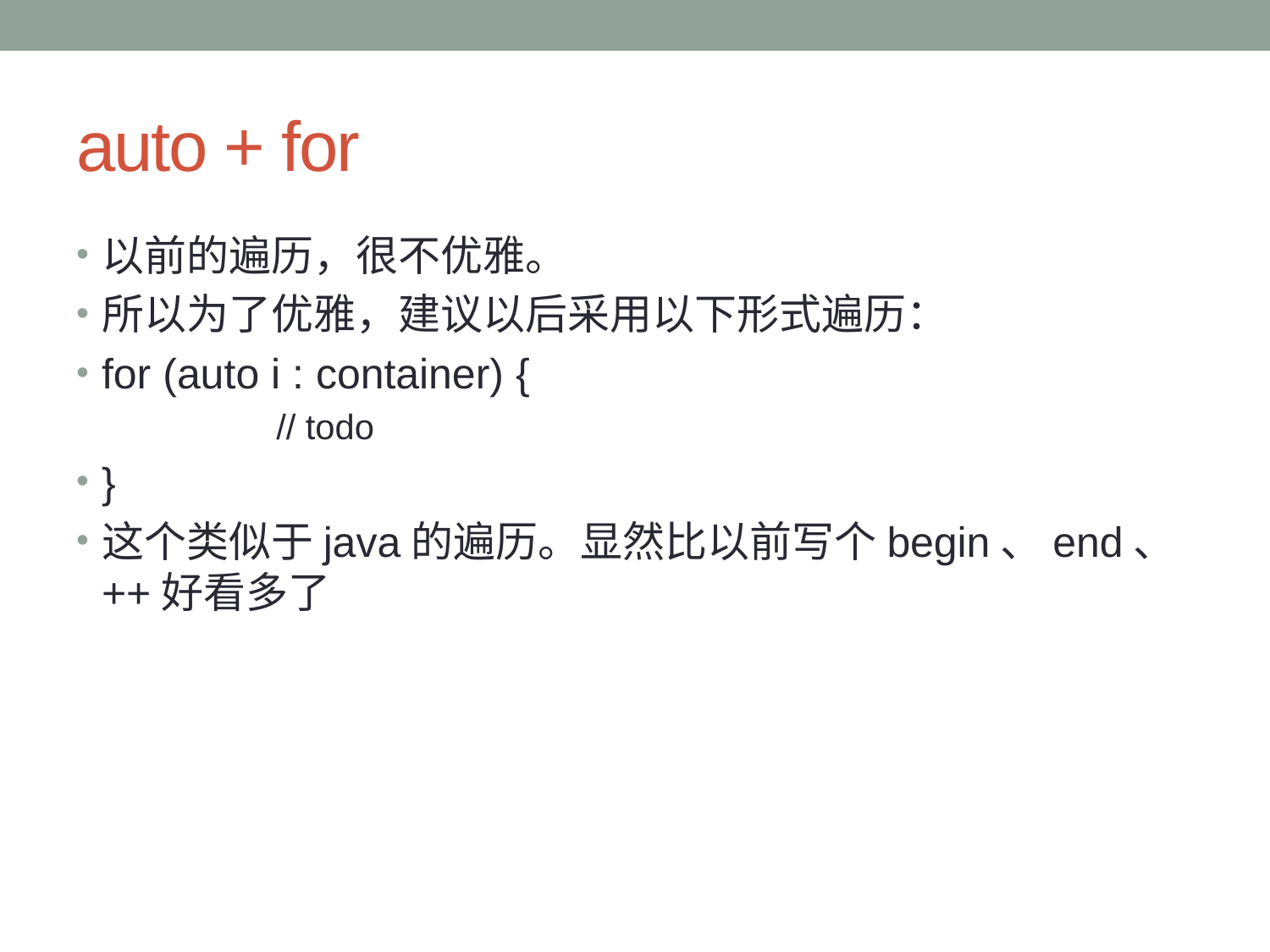

# auto + for
以前的遍历，很不优雅。
所以为了优雅，建议以后采用以下形式遍历：
for (auto i : container) {
	 // todo
}
这个类似于java的遍历。显然比以前写个begin、end、++好看多了